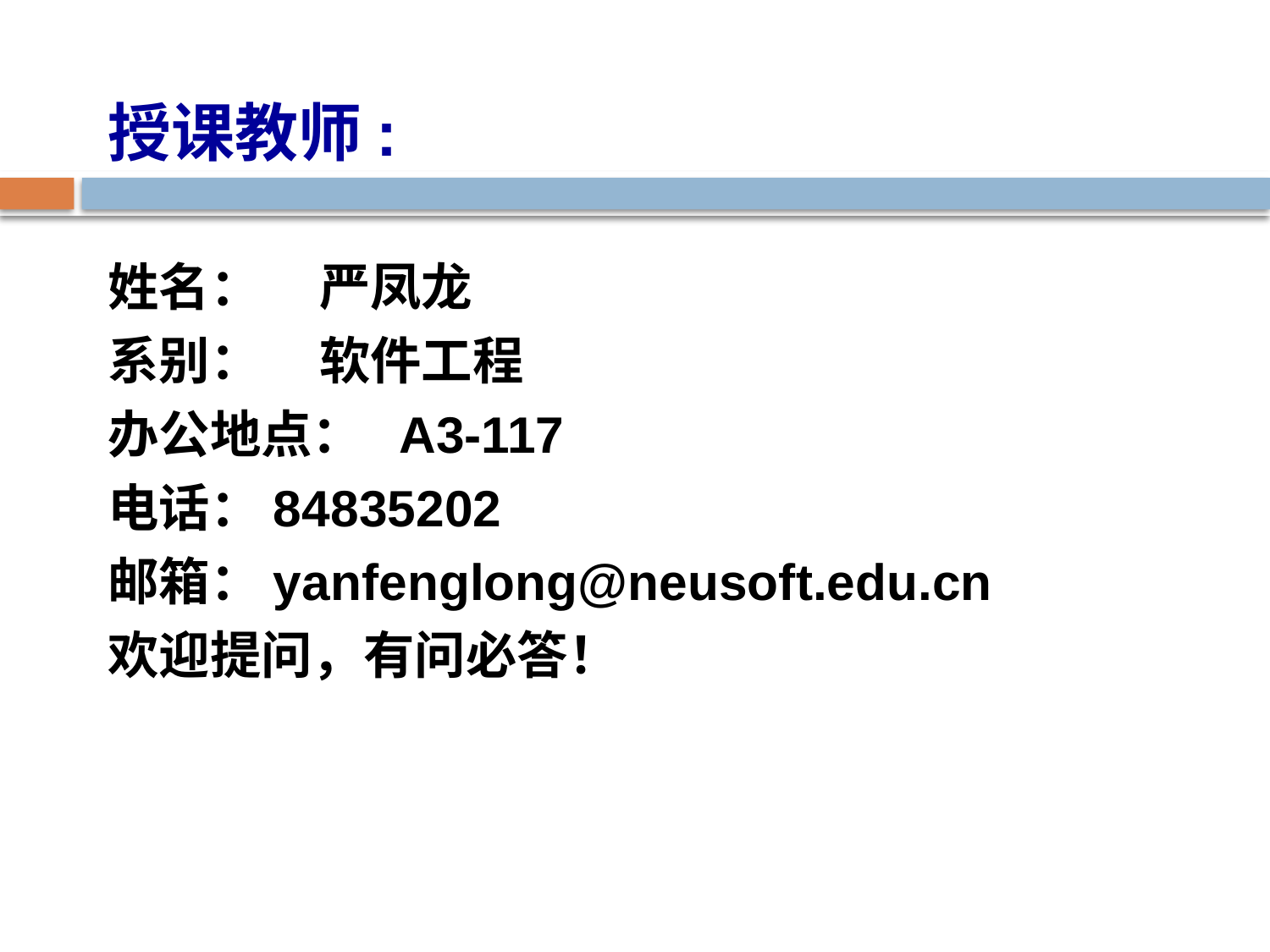

授课教师:

姓名：     严凤龙
系别：     软件工程
办公地点：  A3-117
电话：84835202
邮箱：yanfenglong@neusoft.edu.cn
欢迎提问，有问必答！